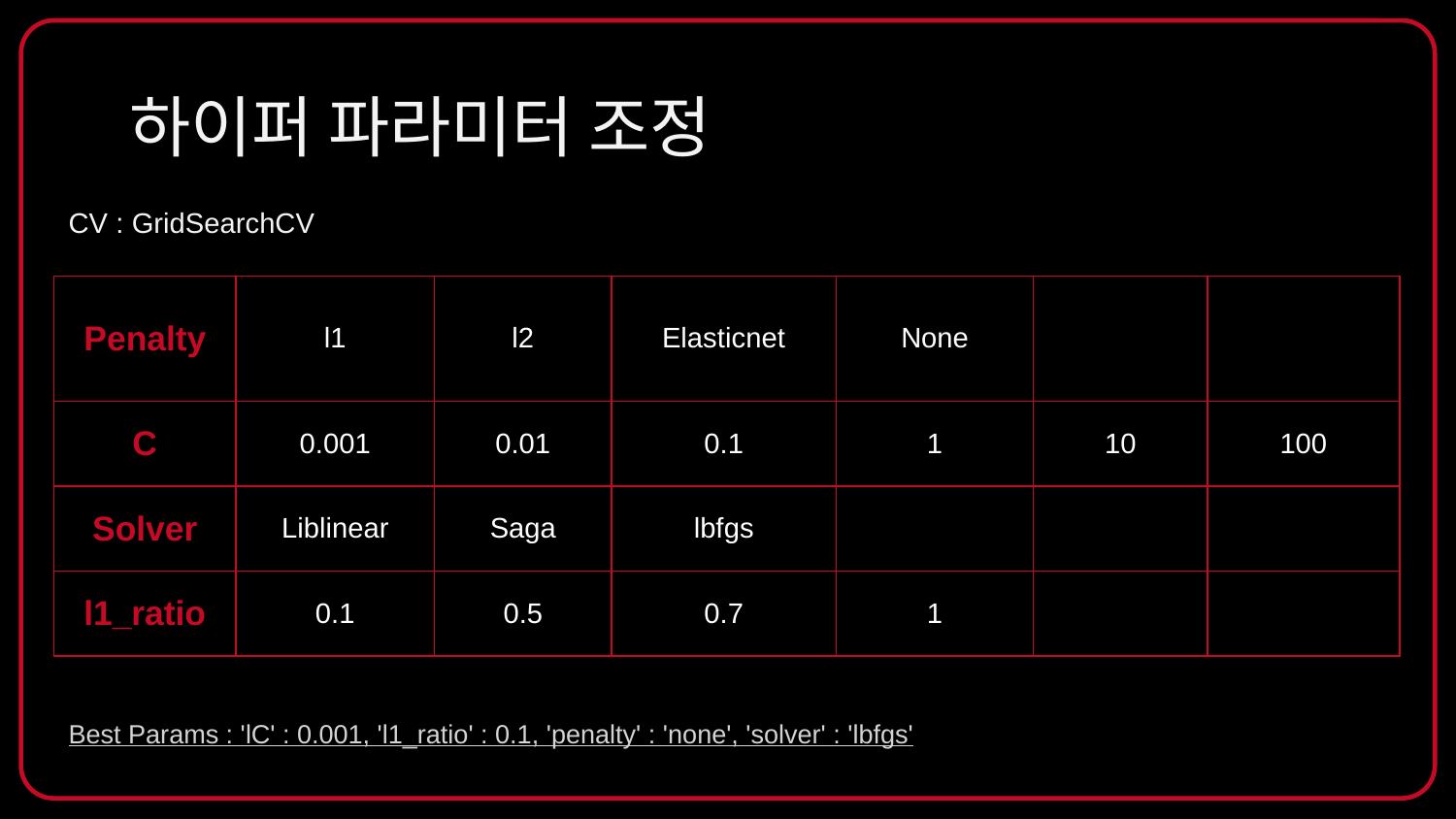

# 하이퍼 파라미터 조정
CV : GridSearchCV
| Penalty | l1 | l2 | Elasticnet | None |  |  |
| --- | --- | --- | --- | --- | --- | --- |
| C | 0.001 | 0.01 | 0.1 | 1 | 10 | 100 |
| Solver | Liblinear | Saga | lbfgs |  |  |  |
| l1\_ratio | 0.1 | 0.5 | 0.7 | 1 |  |  |
Best Params : 'lC' : 0.001, 'l1_ratio' : 0.1, 'penalty' : 'none', 'solver' : 'lbfgs'